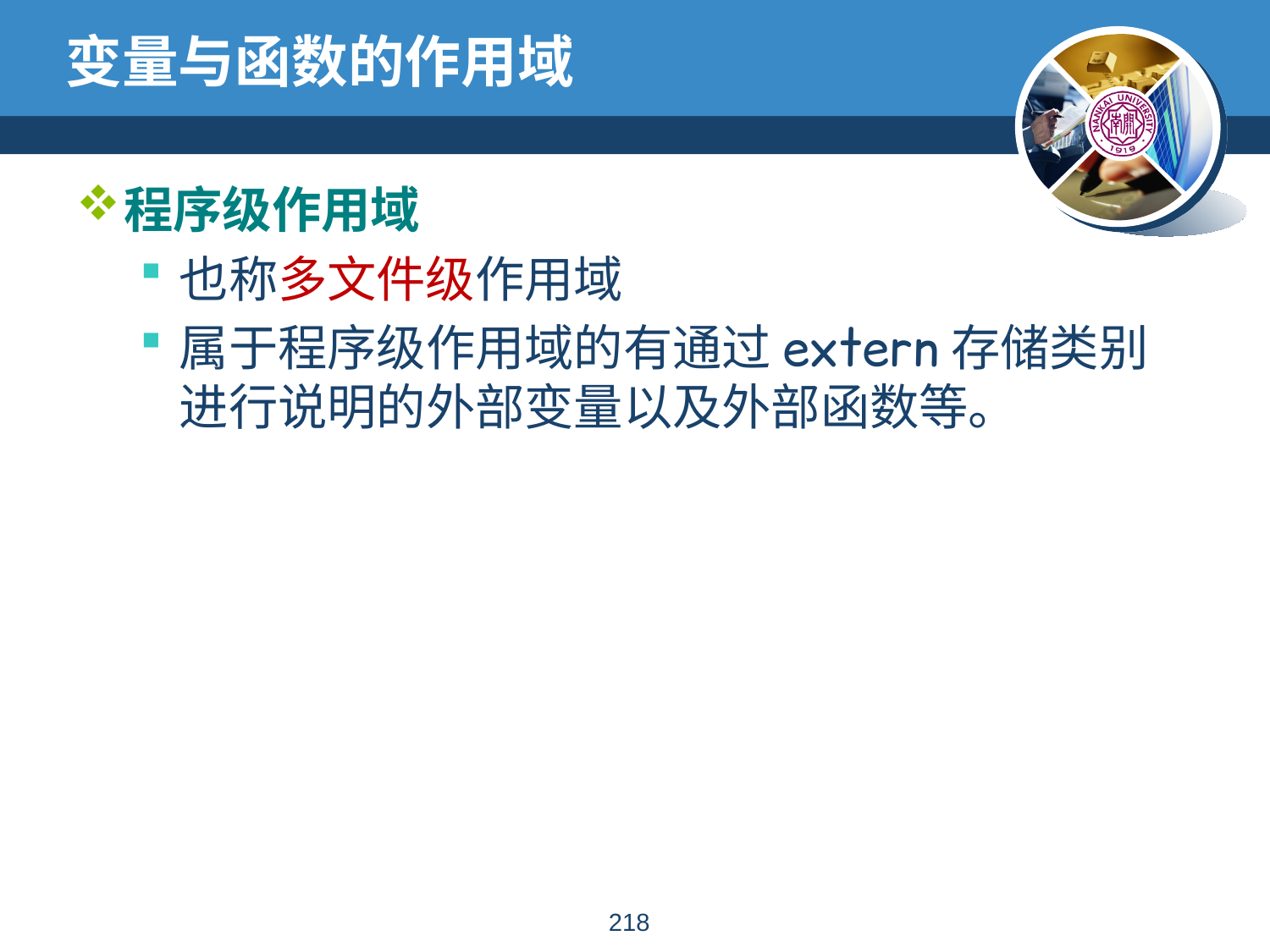

# 变量与函数的作用域
程序级作用域
也称多文件级作用域
属于程序级作用域的有通过extern存储类别进行说明的外部变量以及外部函数等。
218